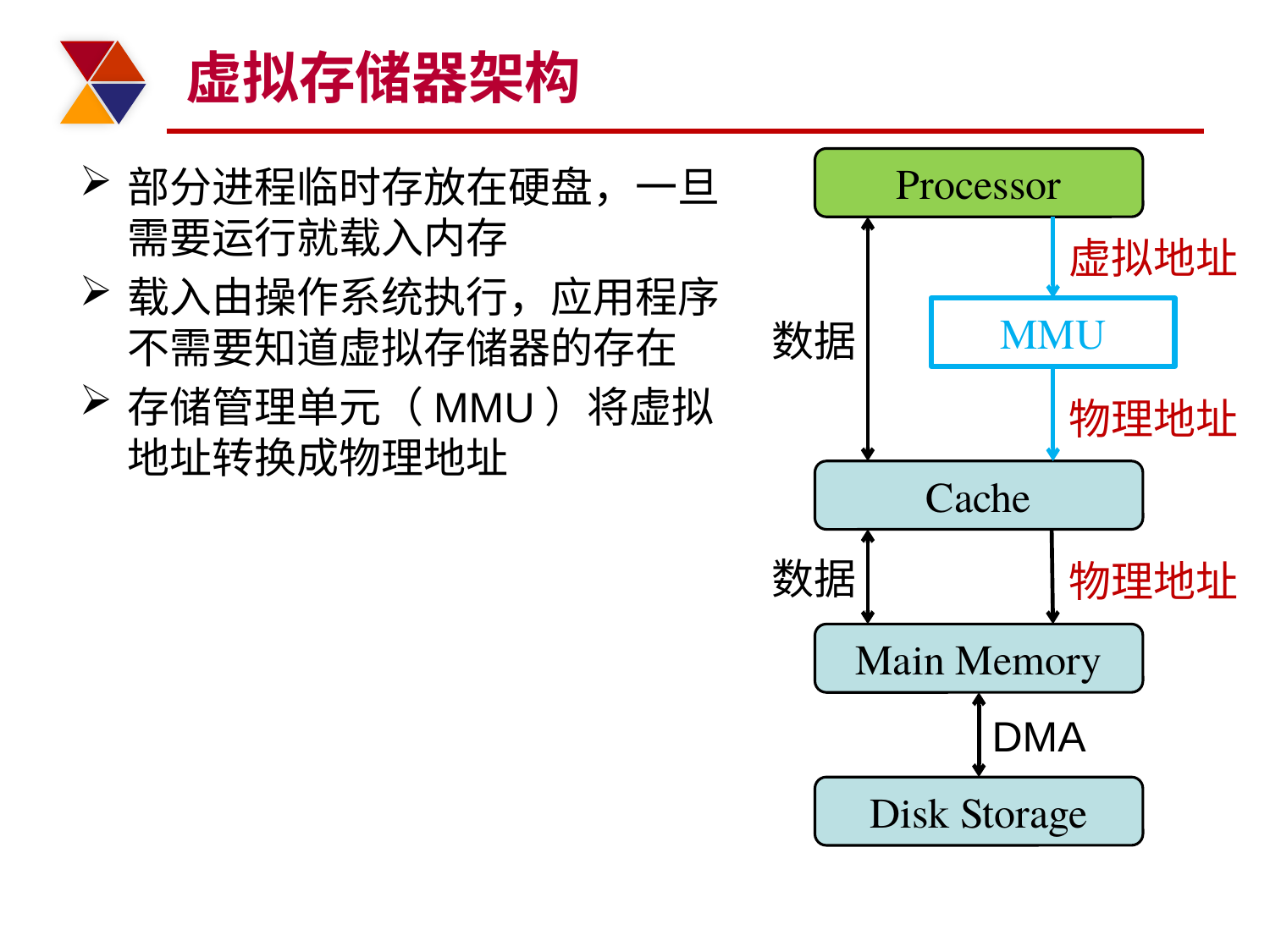

# 虚拟存储器架构
Processor
部分进程临时存放在硬盘，一旦需要运行就载入内存
载入由操作系统执行，应用程序不需要知道虚拟存储器的存在
存储管理单元（MMU）将虚拟地址转换成物理地址

虚拟地址
MMU
数据
物理地址
Cache
数据
物理地址
Main Memory
DMA
Disk Storage